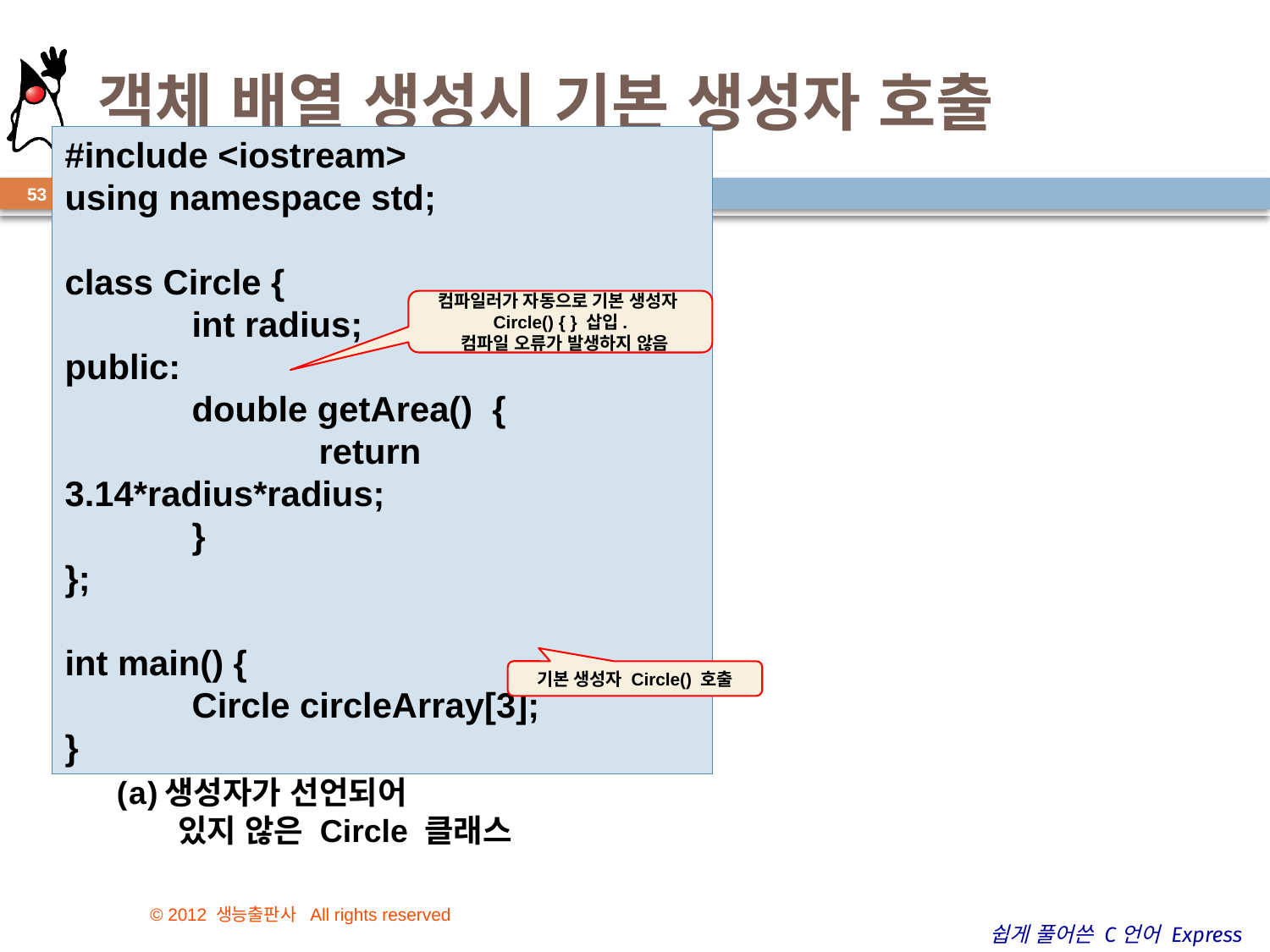

# 객체 배열 생성시 기본 생성자 호출
#include <iostream>
using namespace std;

class Circle {
	int radius;
public:
	double getArea()  {
		return 3.14*radius*radius;
	}
};

int main() {
	Circle circleArray[3];
}
53
컴파일러가 자동으로 기본 생성자
Circle() { } 삽입.
 컴파일 오류가 발생하지 않음
기본 생성자 Circle() 호출
생성자가 선언되어
      있지 않은 Circle 클래스